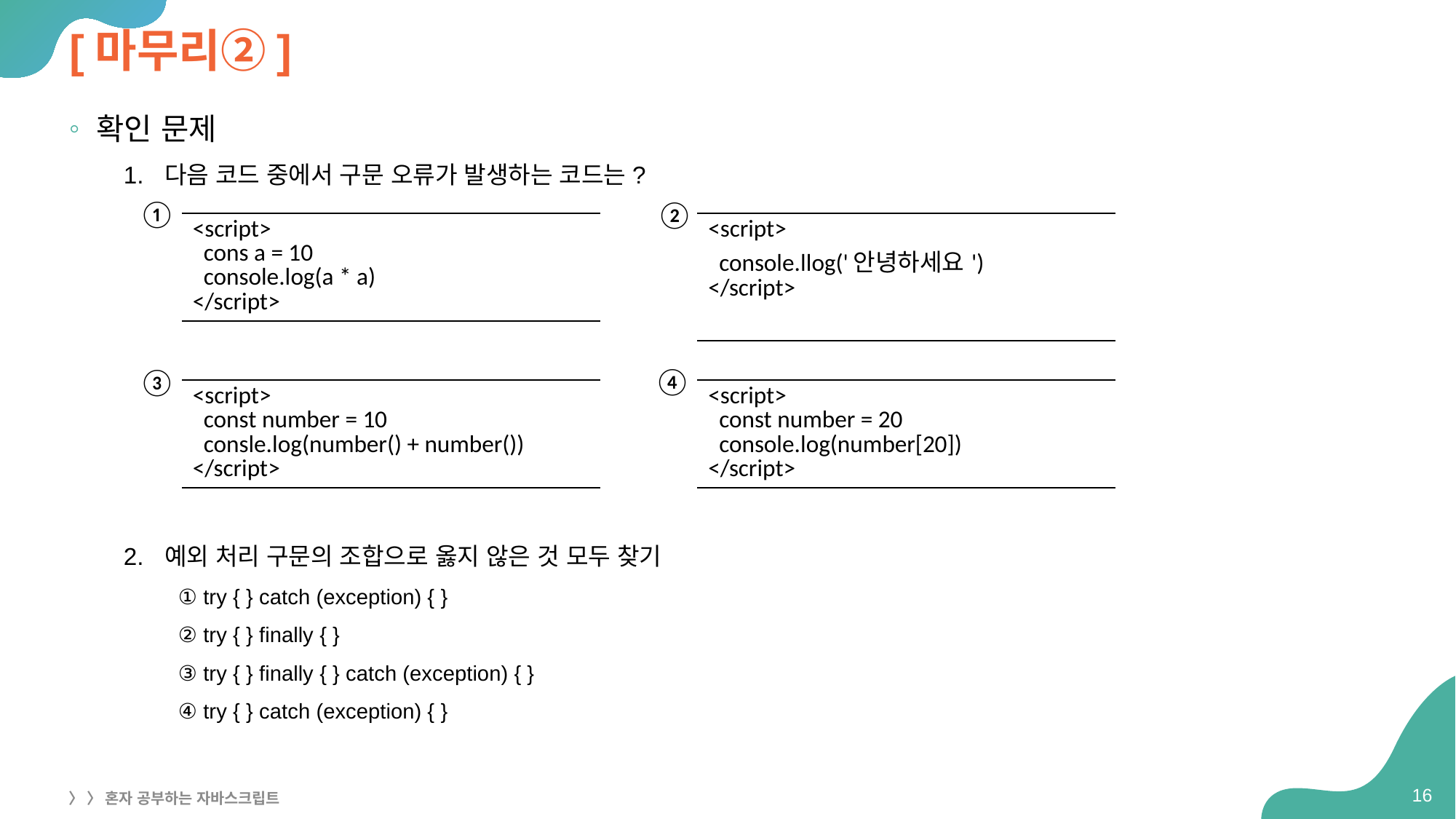

# [마무리②]
확인 문제
다음 코드 중에서 구문 오류가 발생하는 코드는?

예외 처리 구문의 조합으로 옳지 않은 것 모두 찾기
① try { } catch (exception) { }
② try { } finally { }
③ try { } finally { } catch (exception) { }
④ try { } catch (exception) { }
①
②
| <script> cons a = 10 console.log(a \* a) </script> |
| --- |
| <script> console.llog('안녕하세요') </script> |
| --- |
④
③
| <script> const number = 10 consle.log(number() + number()) </script> |
| --- |
| <script> const number = 20 console.log(number[20]) </script> |
| --- |
16
〉 〉 혼자 공부하는 자바스크립트